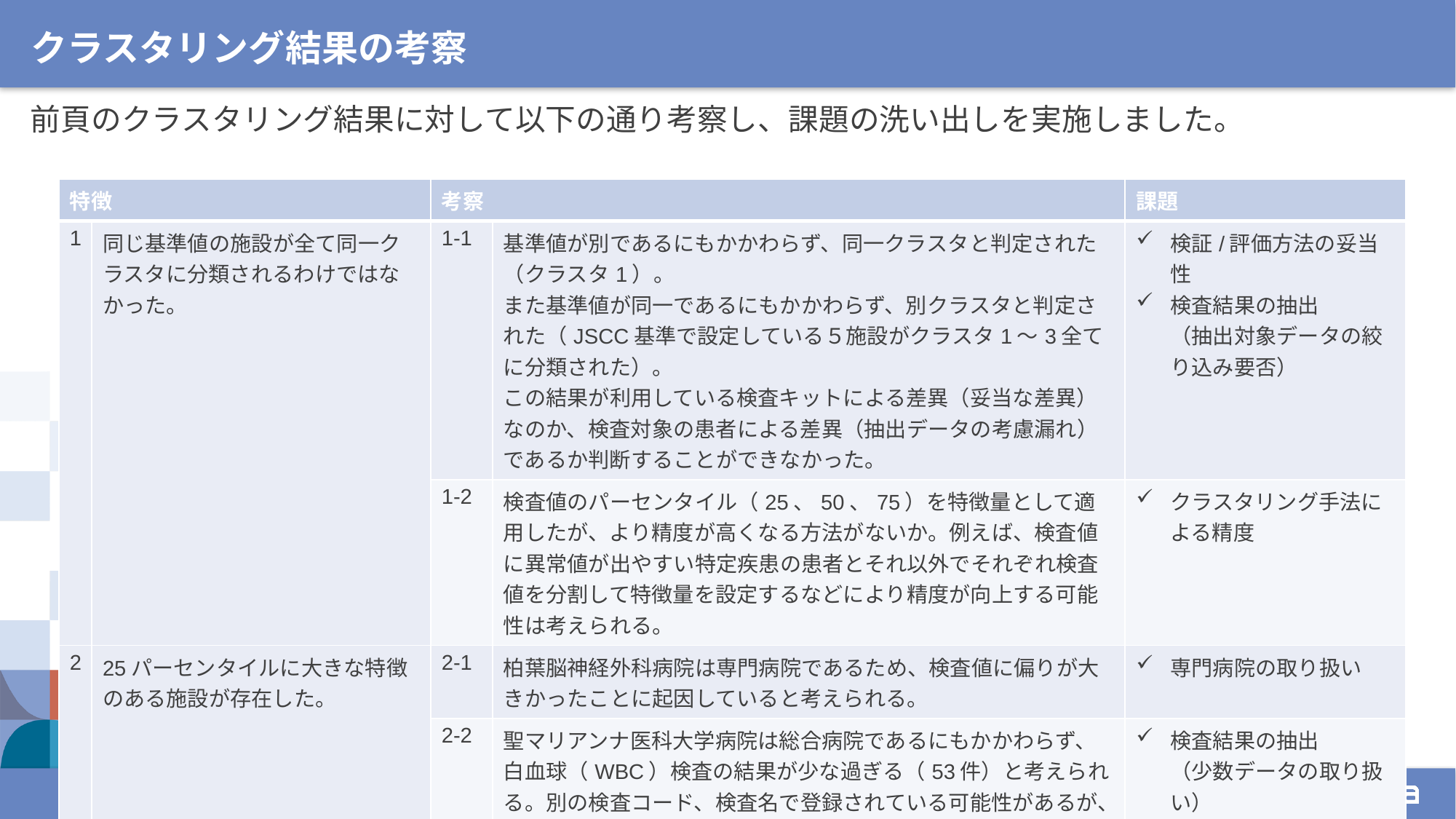

# クラスタリング結果の考察
前頁のクラスタリング結果に対して以下の通り考察し、課題の洗い出しを実施しました。
| 特徴 |  | 考察 |  | 課題 |
| --- | --- | --- | --- | --- |
| 1 | 同じ基準値の施設が全て同一クラスタに分類されるわけではなかった。 | 1-1 | 基準値が別であるにもかかわらず、同一クラスタと判定された（クラスタ1）。 また基準値が同一であるにもかかわらず、別クラスタと判定された（JSCC基準で設定している５施設がクラスタ1～3全てに分類された）。 この結果が利用している検査キットによる差異（妥当な差異）なのか、検査対象の患者による差異（抽出データの考慮漏れ）であるか判断することができなかった。 | 検証/評価方法の妥当性 検査結果の抽出 （抽出対象データの絞り込み要否） |
|  |  | 1-2 | 検査値のパーセンタイル（25、50、75）を特徴量として適用したが、より精度が高くなる方法がないか。例えば、検査値に異常値が出やすい特定疾患の患者とそれ以外でそれぞれ検査値を分割して特徴量を設定するなどにより精度が向上する可能性は考えられる。 | クラスタリング手法による精度 |
| 2 | 25パーセンタイルに大きな特徴のある施設が存在した。 | 2-1 | 柏葉脳神経外科病院は専門病院であるため、検査値に偏りが大きかったことに起因していると考えられる。 | 専門病院の取り扱い |
|  |  | 2-2 | 聖マリアンナ医科大学病院は総合病院であるにもかかわらず、白血球（WBC）検査の結果が少な過ぎる（53件）と考えられる。別の検査コード、検査名で登録されている可能性があるが、今回は推察することができなかった。 | 検査結果の抽出 （少数データの取り扱い） |